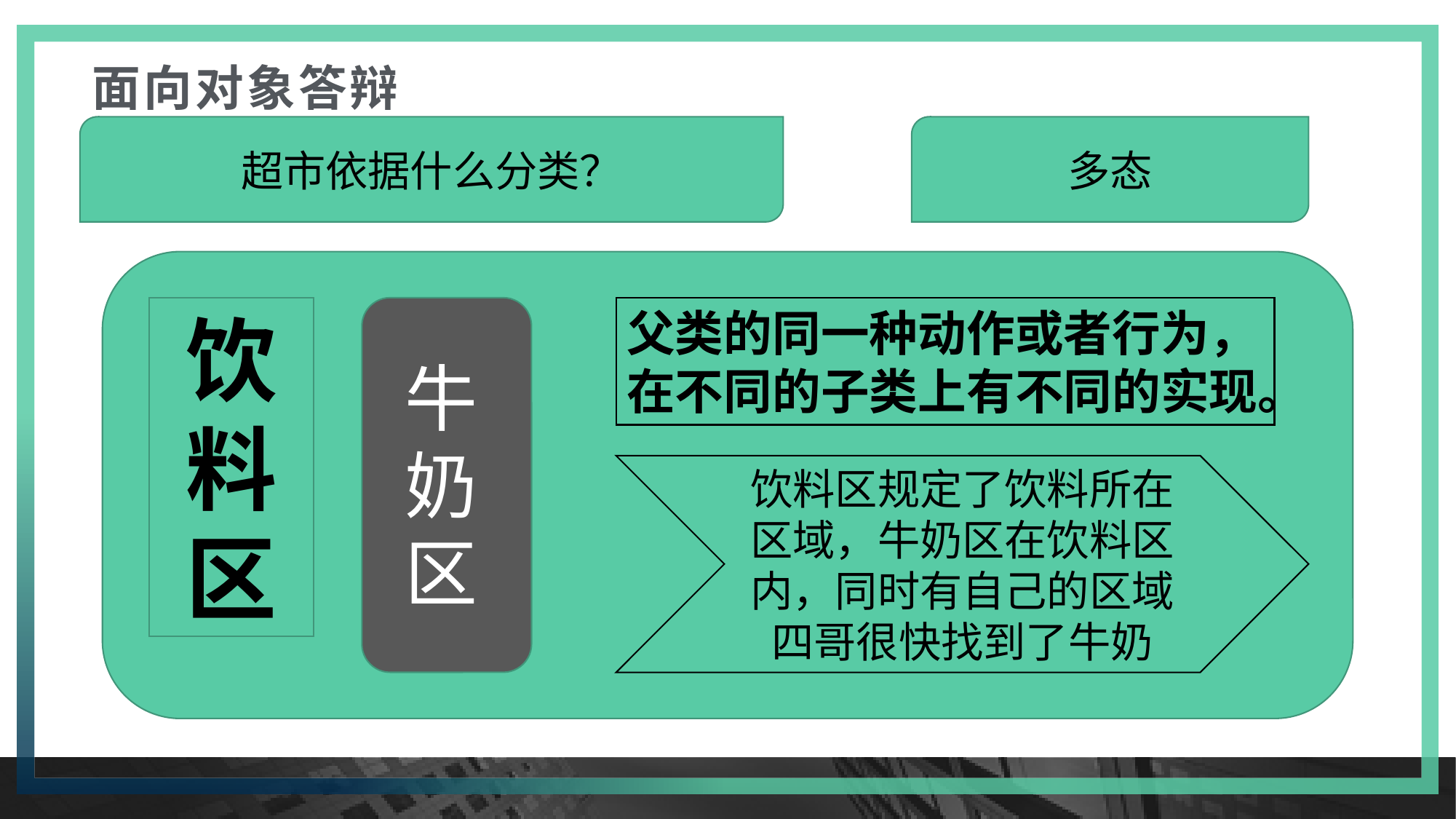

# 面向对象答辩
超市依据什么分类？
多态

父类的同一种动作或者行为，在不同的子类上有不同的实现。
饮料区
牛奶区
饮料区规定了饮料所在区域，牛奶区在饮料区内，同时有自己的区域四哥很快找到了牛奶